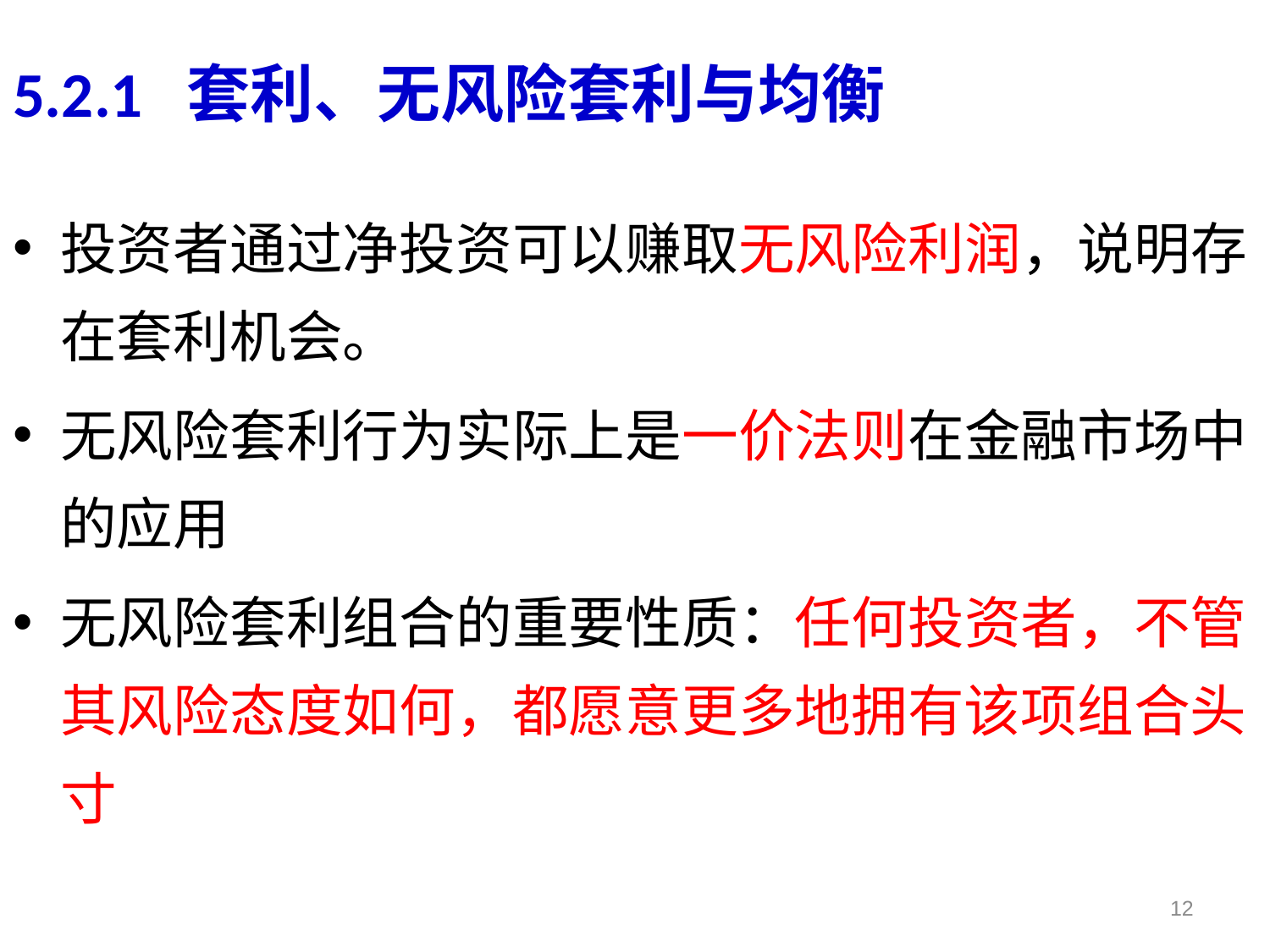

5.2.1  套利、无风险套利与均衡
投资者通过净投资可以赚取无风险利润，说明存在套利机会。
无风险套利行为实际上是一价法则在金融市场中的应用
无风险套利组合的重要性质：任何投资者，不管其风险态度如何，都愿意更多地拥有该项组合头寸
12